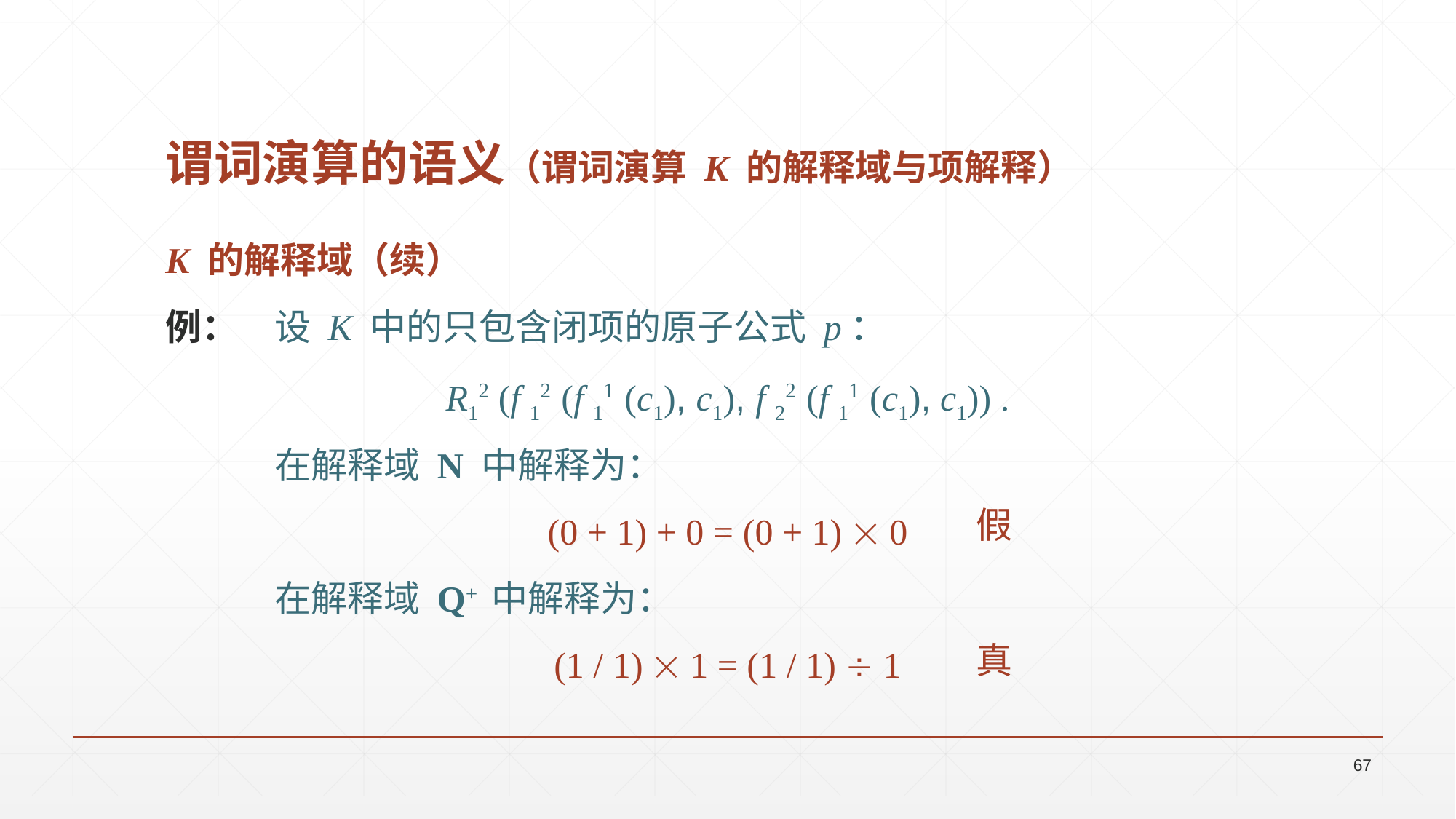

# 谓词演算的语义（谓词演算 K 的解释域与项解释）
K 的解释域（续）
例：	设 K 中的只包含闭项的原子公式 p：
R12 (f 12  (f 11  (c1), c1), f 22  (f 11  (c1), c1)) .
	在解释域 N 中解释为：
(0 + 1) + 0 = (0 + 1) × 0
	在解释域 Q+ 中解释为：
(1 / 1) × 1 = (1 / 1) ÷ 1
假
真
67